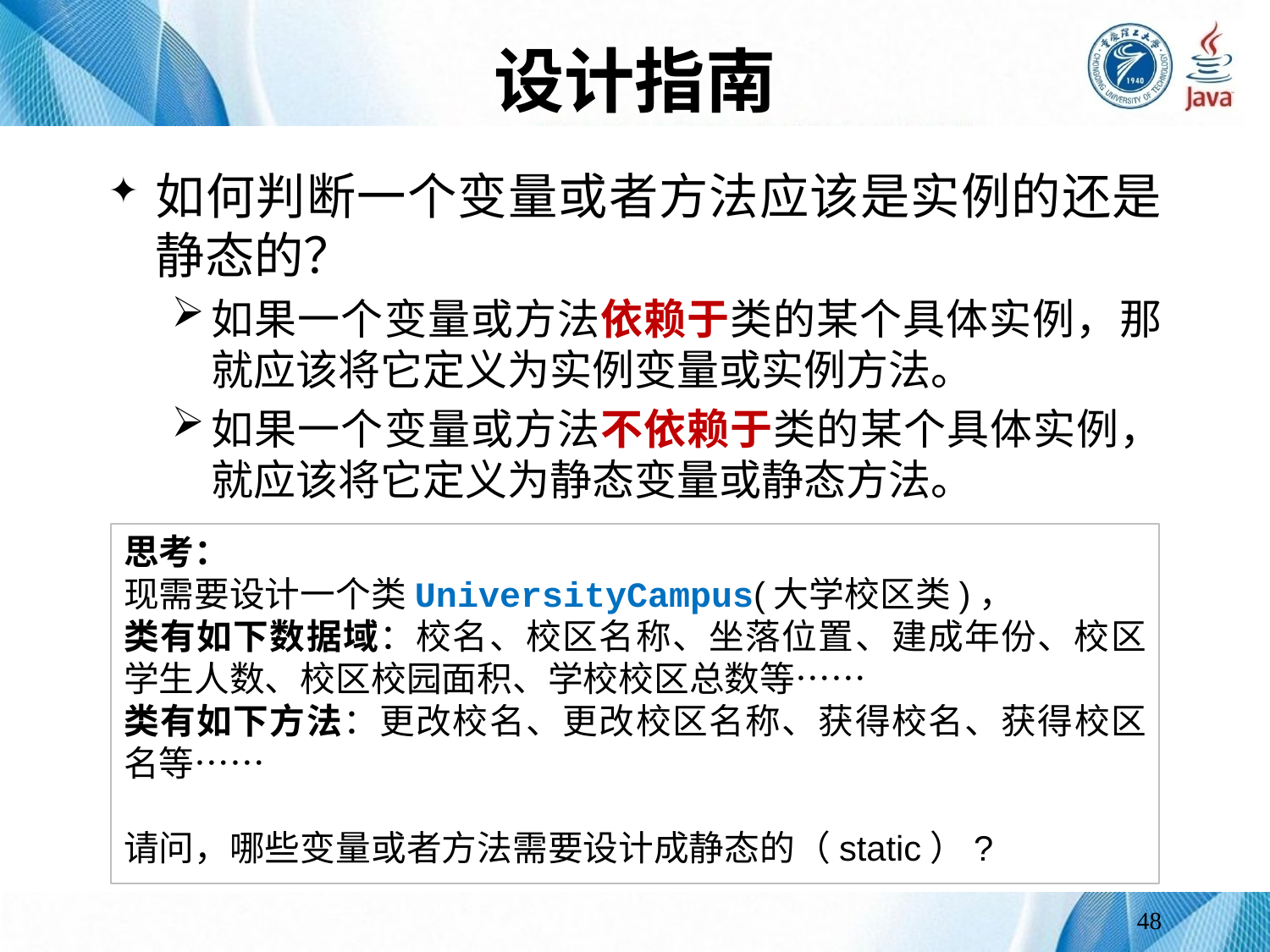

# 设计指南
如何判断一个变量或者方法应该是实例的还是静态的？
如果一个变量或方法依赖于类的某个具体实例，那就应该将它定义为实例变量或实例方法。
如果一个变量或方法不依赖于类的某个具体实例，就应该将它定义为静态变量或静态方法。
思考：
现需要设计一个类UniversityCampus(大学校区类)，
类有如下数据域：校名、校区名称、坐落位置、建成年份、校区学生人数、校区校园面积、学校校区总数等……
类有如下方法：更改校名、更改校区名称、获得校名、获得校区名等……

请问，哪些变量或者方法需要设计成静态的（static）?
48